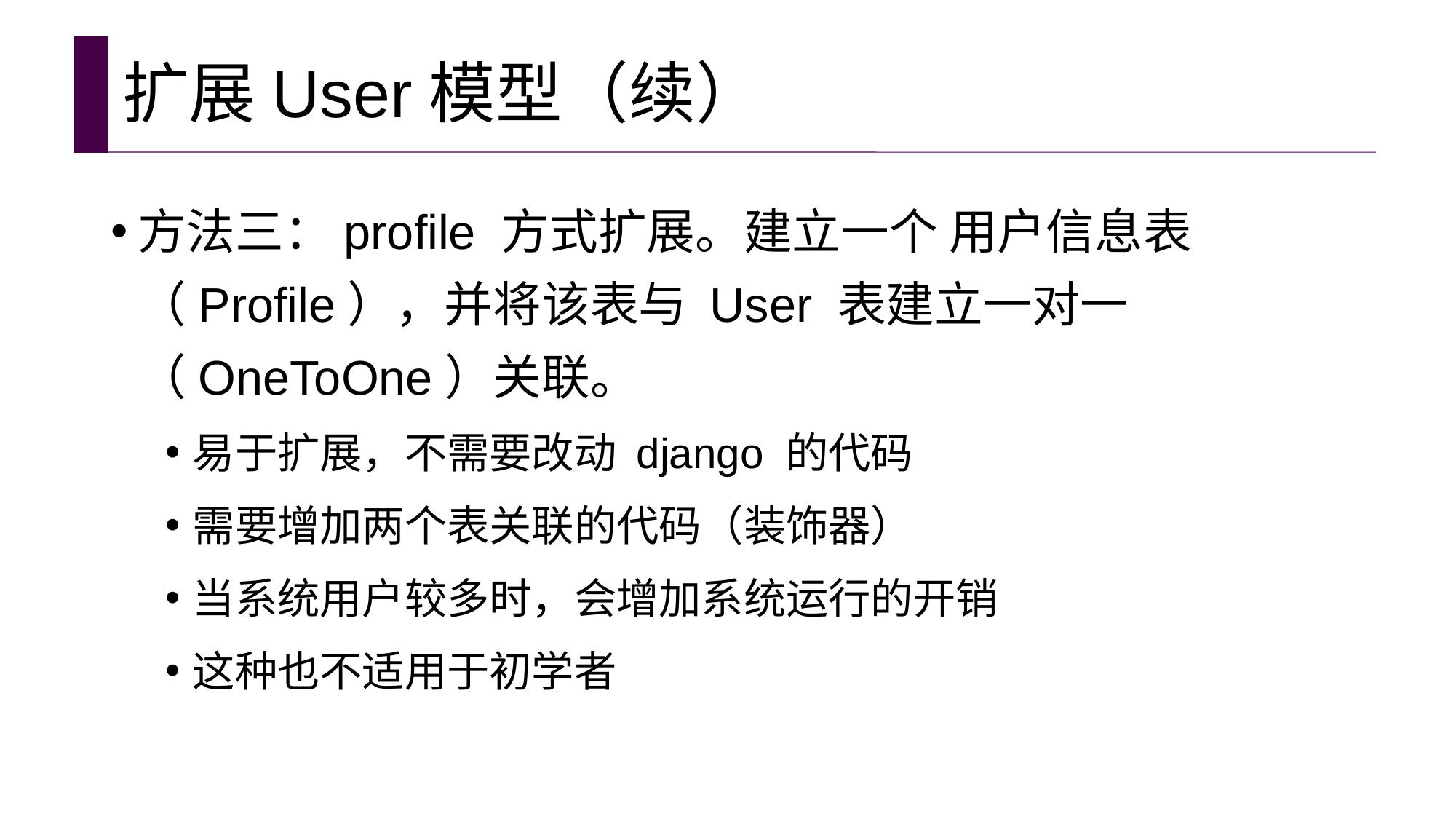

# 扩展User模型（续）
方法三：profile 方式扩展。建立一个 用户信息表（Profile），并将该表与 User 表建立一对一（OneToOne）关联。
易于扩展，不需要改动 django 的代码
需要增加两个表关联的代码（装饰器）
当系统用户较多时，会增加系统运行的开销
这种也不适用于初学者